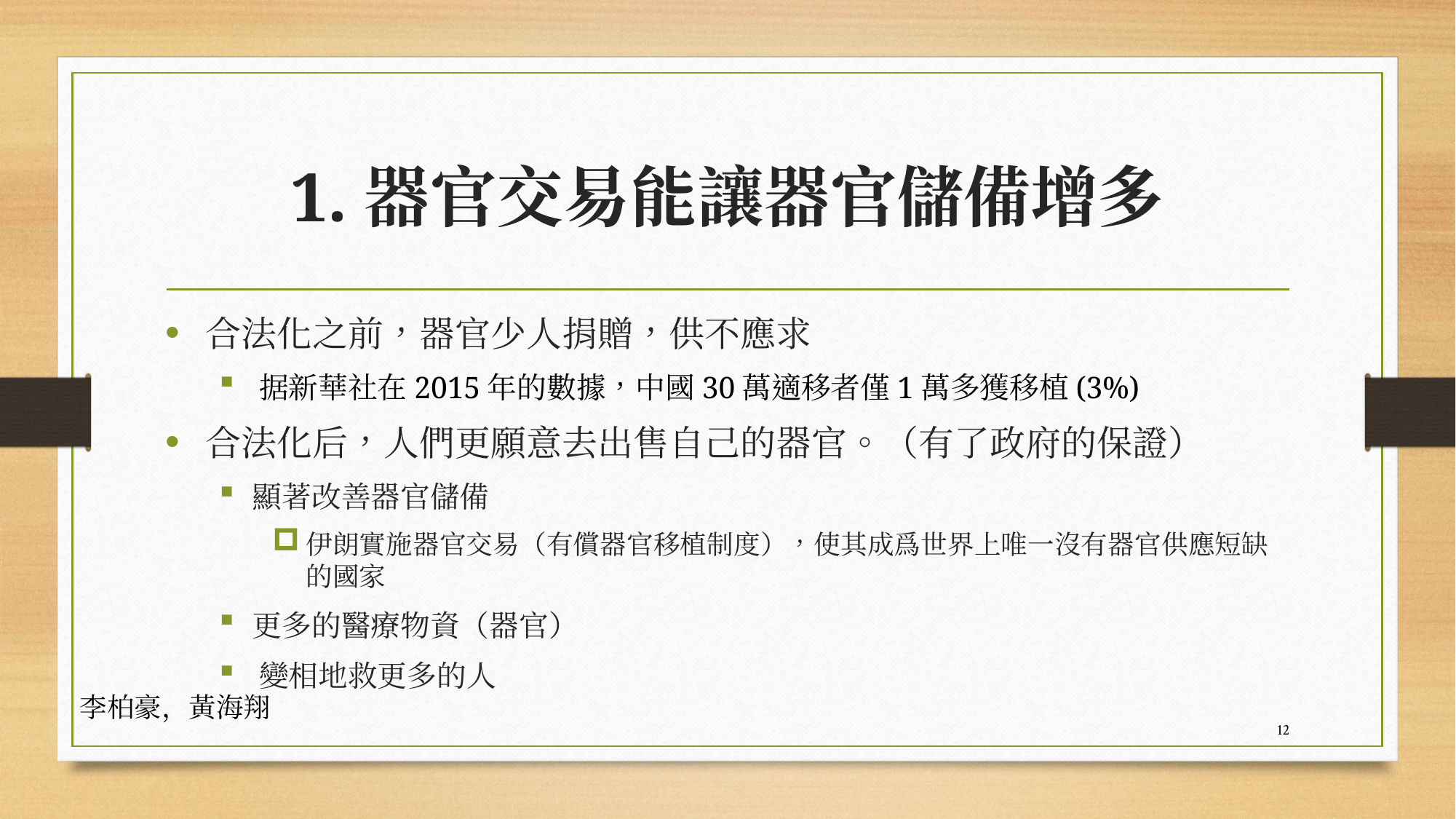

# 1.器官交易能讓器官儲備增多
合法化之前，器官少人捐贈，供不應求
据新華社在2015年的數據，中國30萬適移者僅1萬多獲移植(3%)
合法化后，人們更願意去出售自己的器官。（有了政府的保證）
顯著改善器官儲備
伊朗實施器官交易（有償器官移植制度），使其成爲世界上唯一沒有器官供應短缺的國家
更多的醫療物資（器官）
變相地救更多的人

李柏豪，黃海翔
12